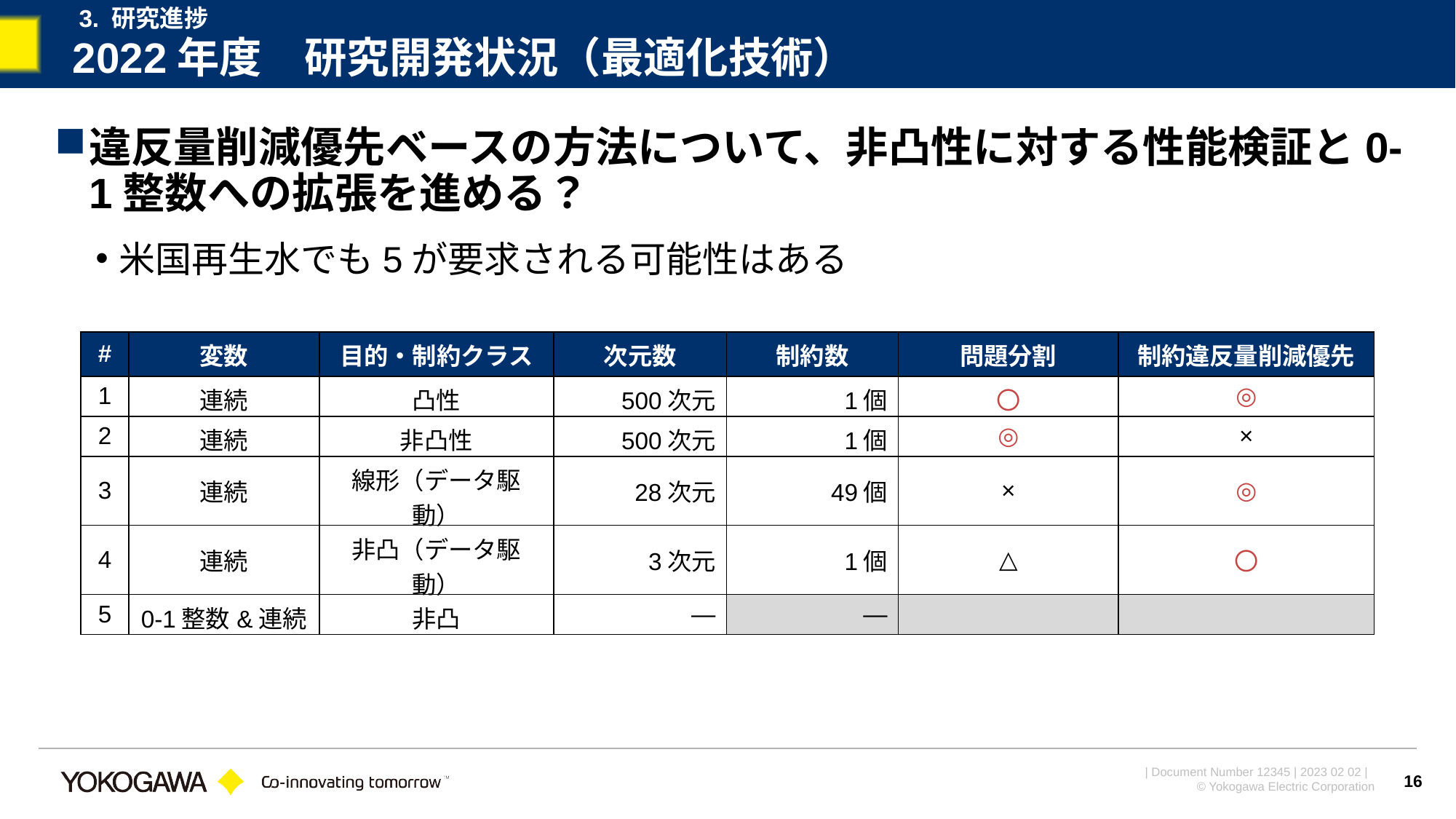

3. 研究進捗
# 2022年度　研究開発状況（最適化技術）
違反量削減優先ベースの方法について、非凸性に対する性能検証と0-1整数への拡張を進める？
米国再生水でも5が要求される可能性はある
| # | 変数 | 目的・制約クラス | 次元数 | 制約数 | 問題分割 | 制約違反量削減優先 |
| --- | --- | --- | --- | --- | --- | --- |
| 1 | 連続 | 凸性 | 500次元 | 1個 | 〇 | ◎ |
| 2 | 連続 | 非凸性 | 500次元 | 1個 | ◎ | × |
| 3 | 連続 | 線形（データ駆動） | 28次元 | 49個 | × | ◎ |
| 4 | 連続 | 非凸（データ駆動） | 3次元 | 1個 | △ | 〇 |
| 5 | 0-1整数&連続 | 非凸 | ― | ― |  |  |
16